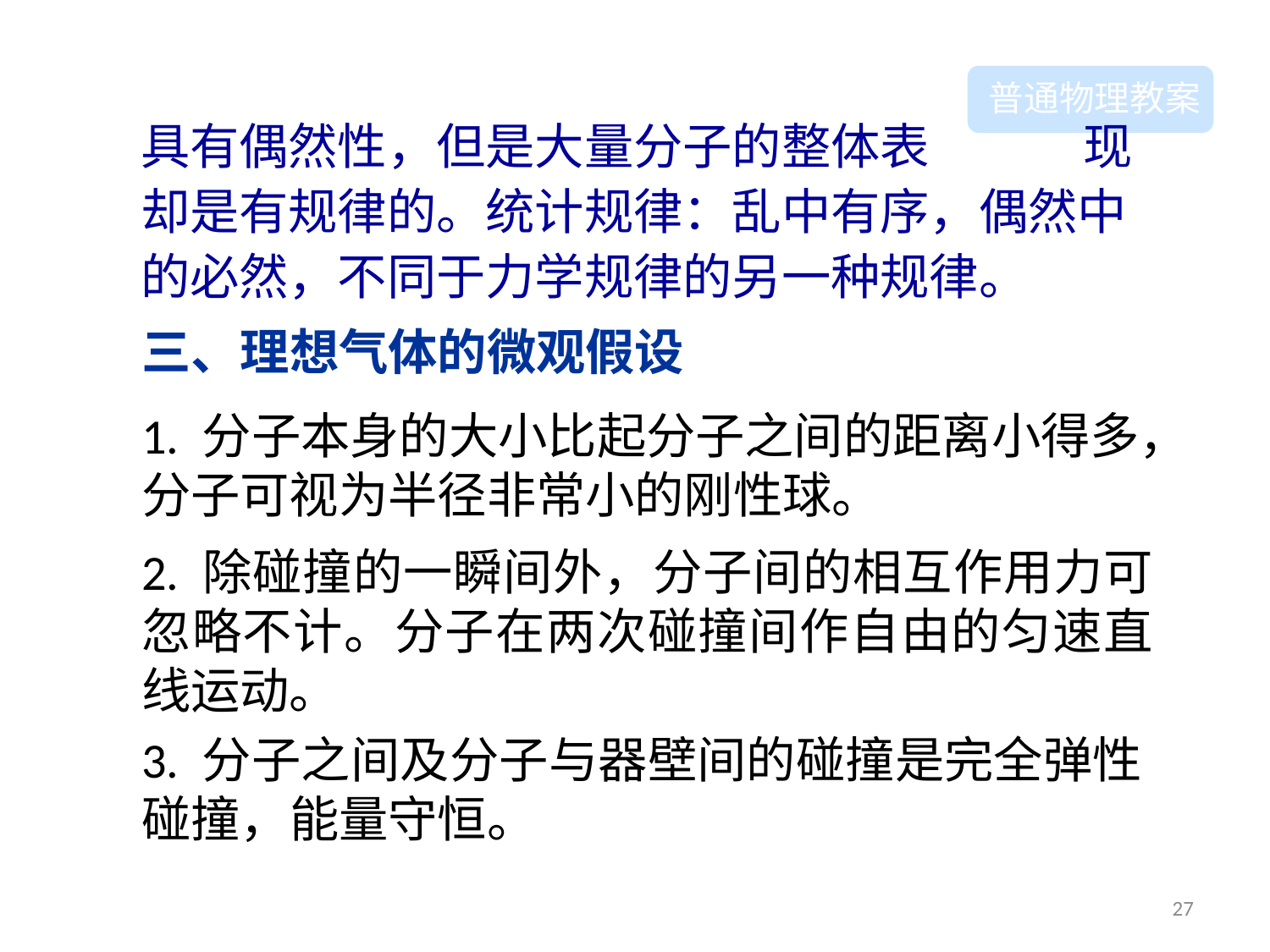

普通物理教案
具有偶然性，但是大量分子的整体表              现却是有规律的。统计规律：乱中有序，偶然中的必然，不同于力学规律的另一种规律。
三、理想气体的微观假设
1. 分子本身的大小比起分子之间的距离小得多，分子可视为半径非常小的刚性球。
2. 除碰撞的一瞬间外，分子间的相互作用力可忽略不计。分子在两次碰撞间作自由的匀速直线运动。
3. 分子之间及分子与器壁间的碰撞是完全弹性碰撞，能量守恒。
27